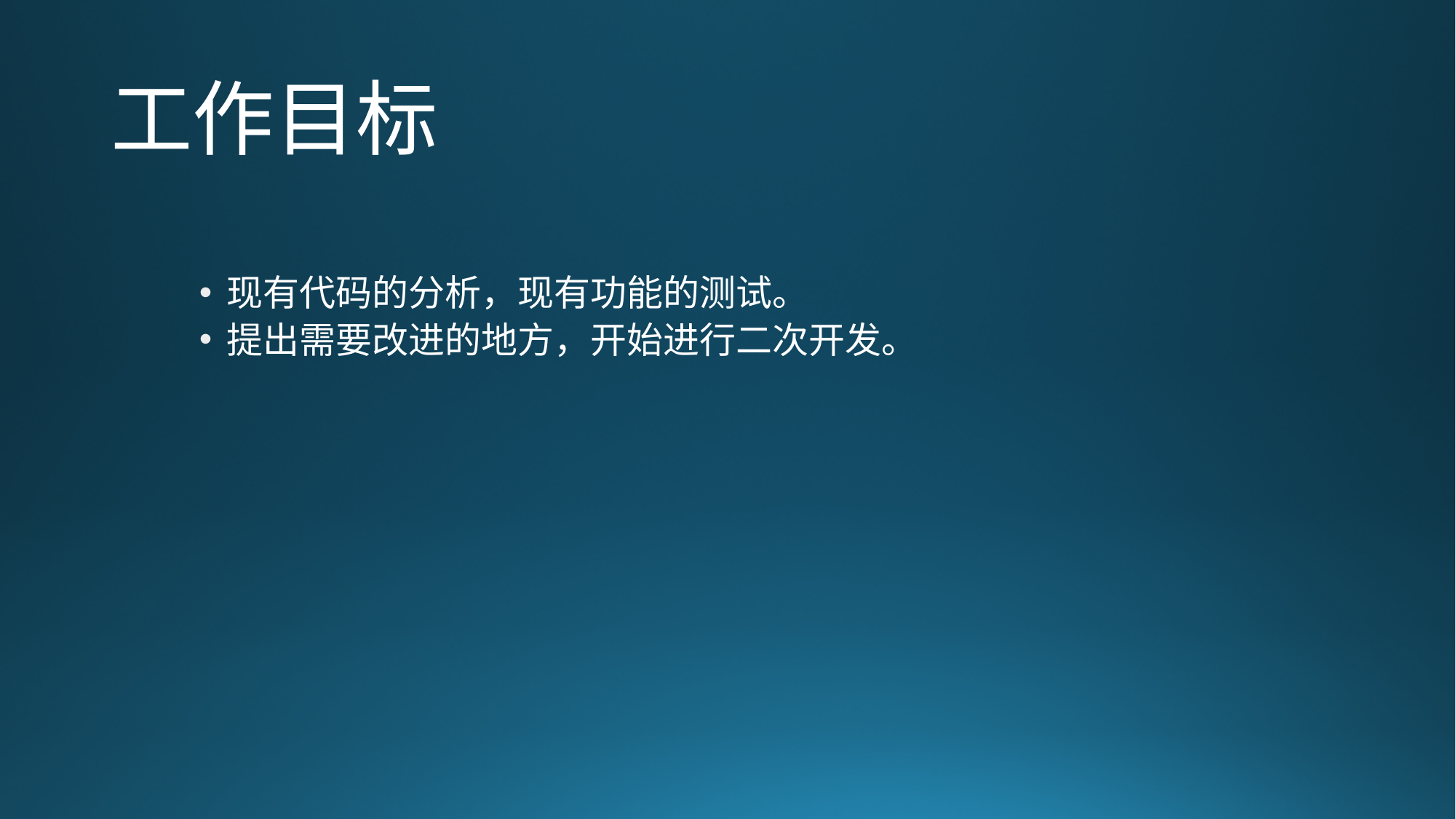

# 工作目标

现有代码的分析，现有功能的测试。
提出需要改进的地方，开始进行二次开发。